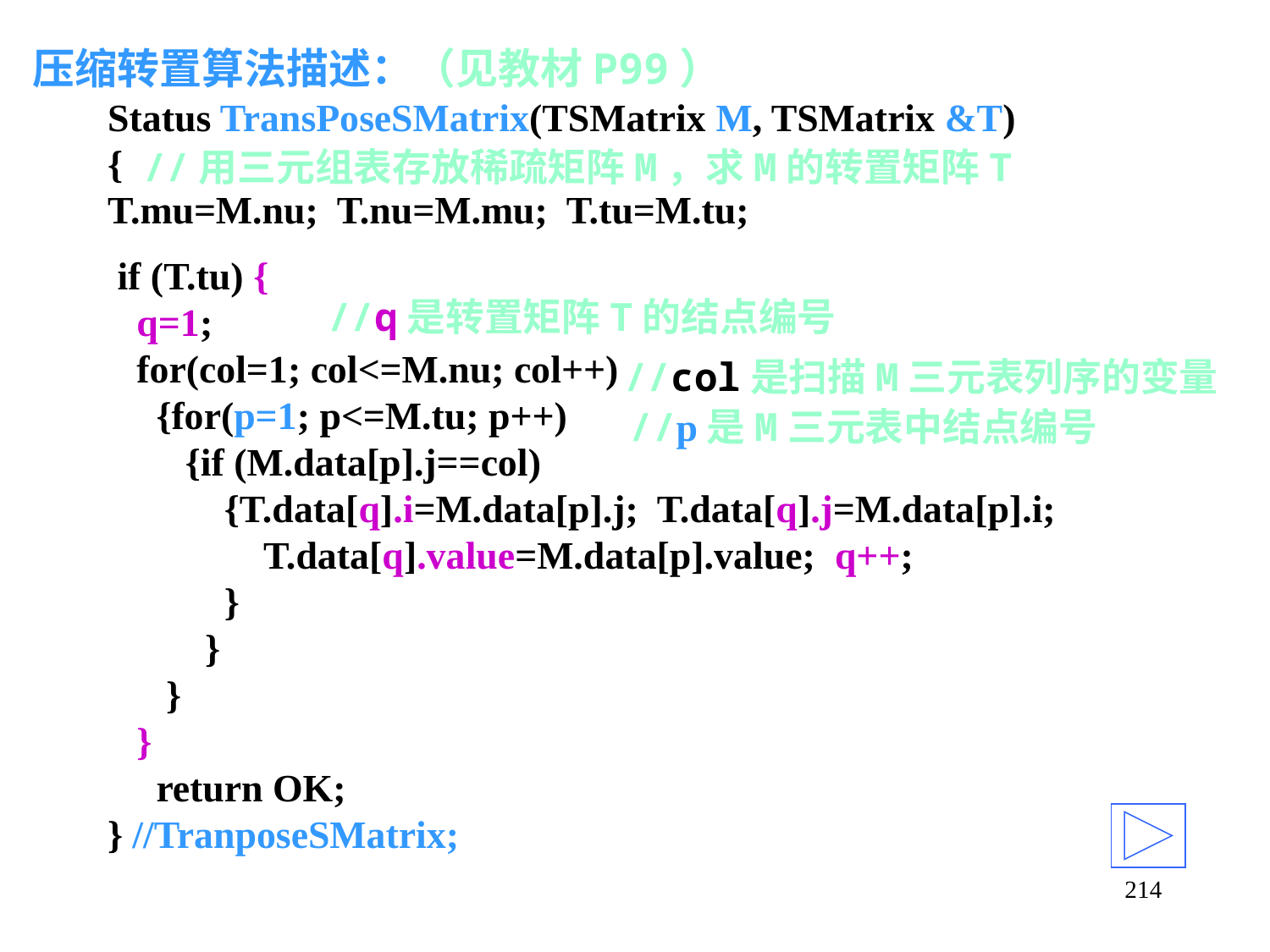

压缩转置算法描述：（见教材P99）
Status TransPoseSMatrix(TSMatrix M, TSMatrix &T)
{
T.mu=M.nu;  T.nu=M.mu;  T.tu=M.tu;
 if (T.tu) {
   q=1;
   for(col=1; col<=M.nu; col++)
     {for(p=1; p<=M.tu; p++)
        {if (M.data[p].j==col)
            {T.data[q].i=M.data[p].j;  T.data[q].j=M.data[p].i;
                T.data[q].value=M.data[p].value;  q++;
            }
          }
      }
   }
     return OK;
} //TranposeSMatrix;
//用三元组表存放稀疏矩阵M，求M的转置矩阵T
//q是转置矩阵T的结点编号
//col是扫描M三元表列序的变量
//p是M三元表中结点编号

214